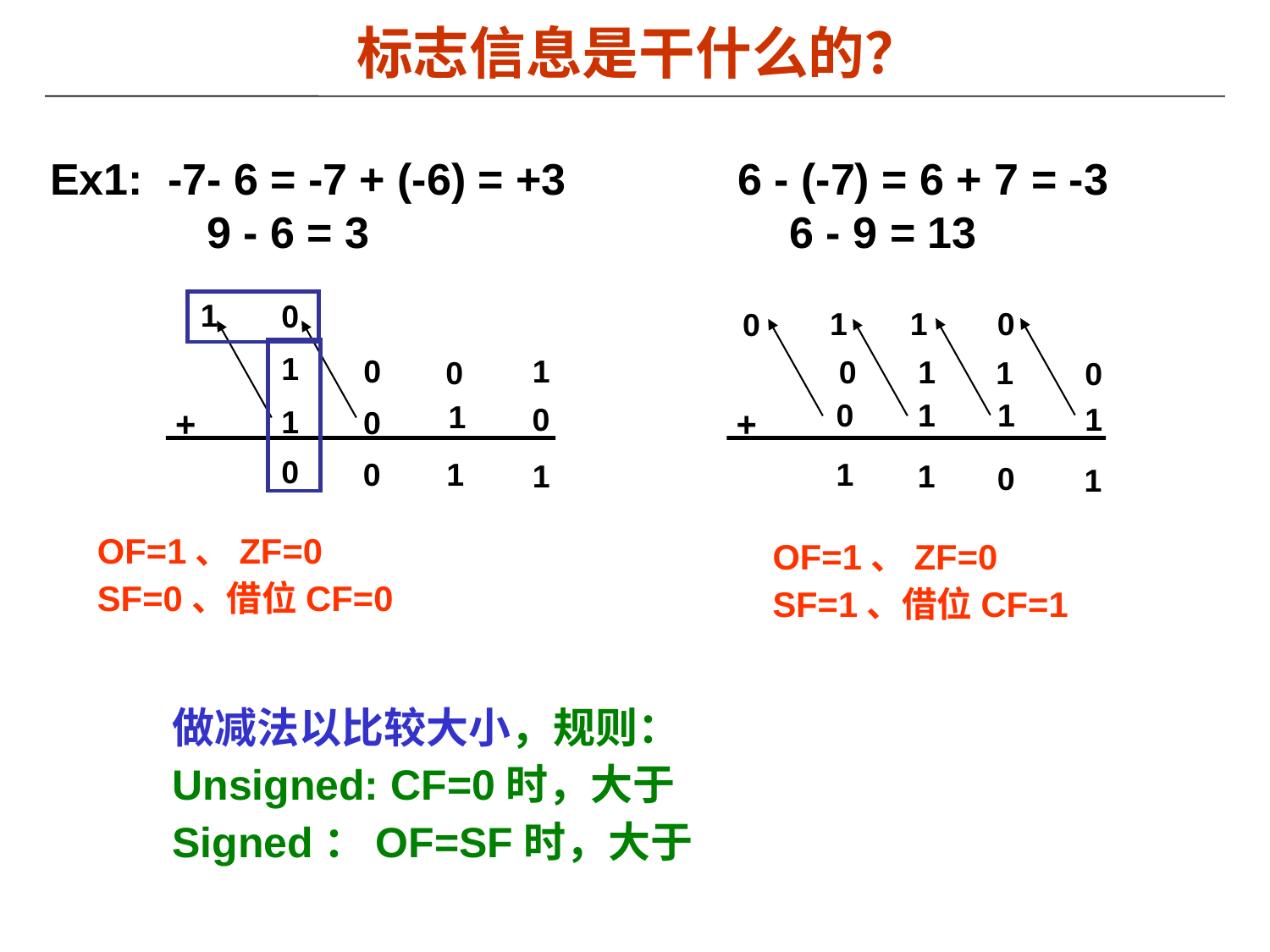

标志信息是干什么的？
Ex1:  -7- 6 = -7 + (-6) = +3              6 - (-7) = 6 + 7 = -3
          9 - 6 = 3 		               6 - 9 = 13
1
0

0
1

1
0

1
0
1
1
0
0
1
0
1
0
1
1
0
1
+
1
+
0

0
0
1
1
1
1
0
1
OF=1、ZF=0
SF=0、借位CF=0
OF=1、ZF=0
SF=1、借位CF=1
做减法以比较大小，规则：
Unsigned: CF=0时，大于
Signed：OF=SF时，大于